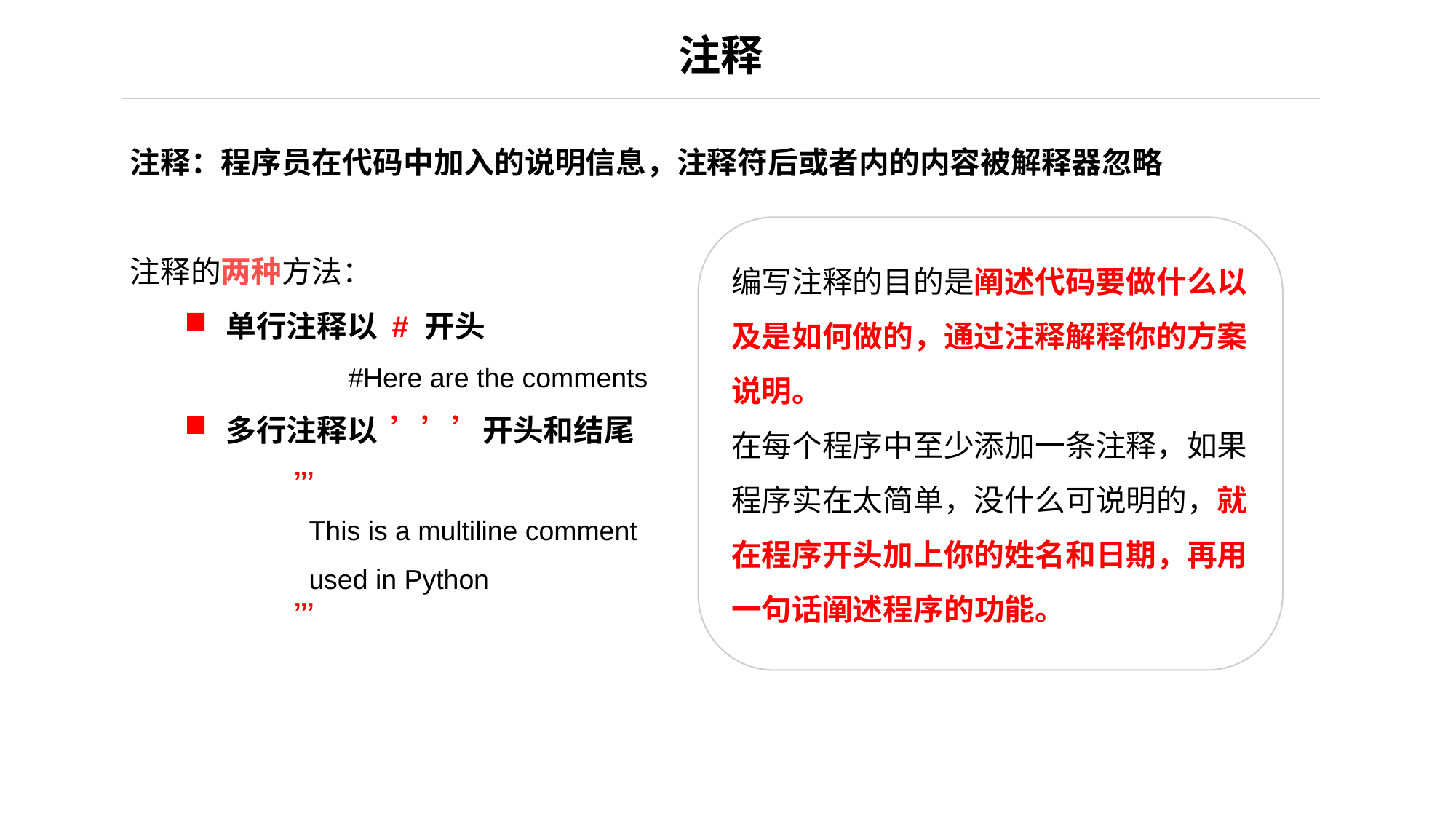

注释
注释：程序员在代码中加入的说明信息，注释符后或者内的内容被解释器忽略

注释的两种方法：
 单行注释以 # 开头
	#Here are the comments
 多行注释以  ’’’开头和结尾
’’’
  This is a multiline comment
  used in Python
’’’
编写注释的目的是阐述代码要做什么以及是如何做的，通过注释解释你的方案说明。
在每个程序中至少添加一条注释，如果程序实在太简单，没什么可说明的，就在程序开头加上你的姓名和日期，再用一句话阐述程序的功能。